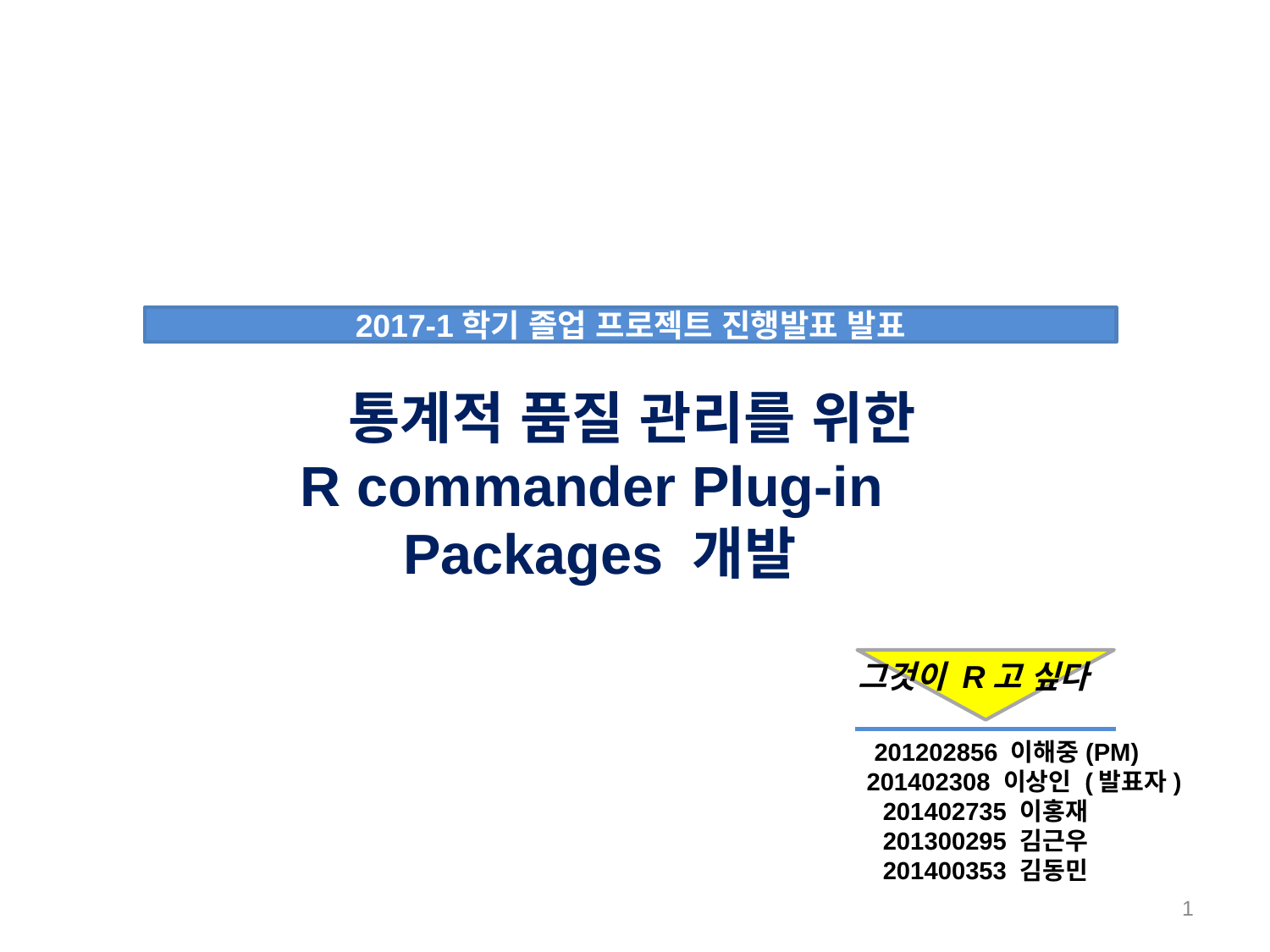

2017-1학기 졸업 프로젝트 진행발표 발표
    통계적 품질 관리를 위한
R commander Plug-in
Packages 개발

그것이 R고 싶다
      201202856 이해중(PM)
           201402308 이상인 (발표자)
201402735 이홍재
201300295 김근우
201400353 김동민
1